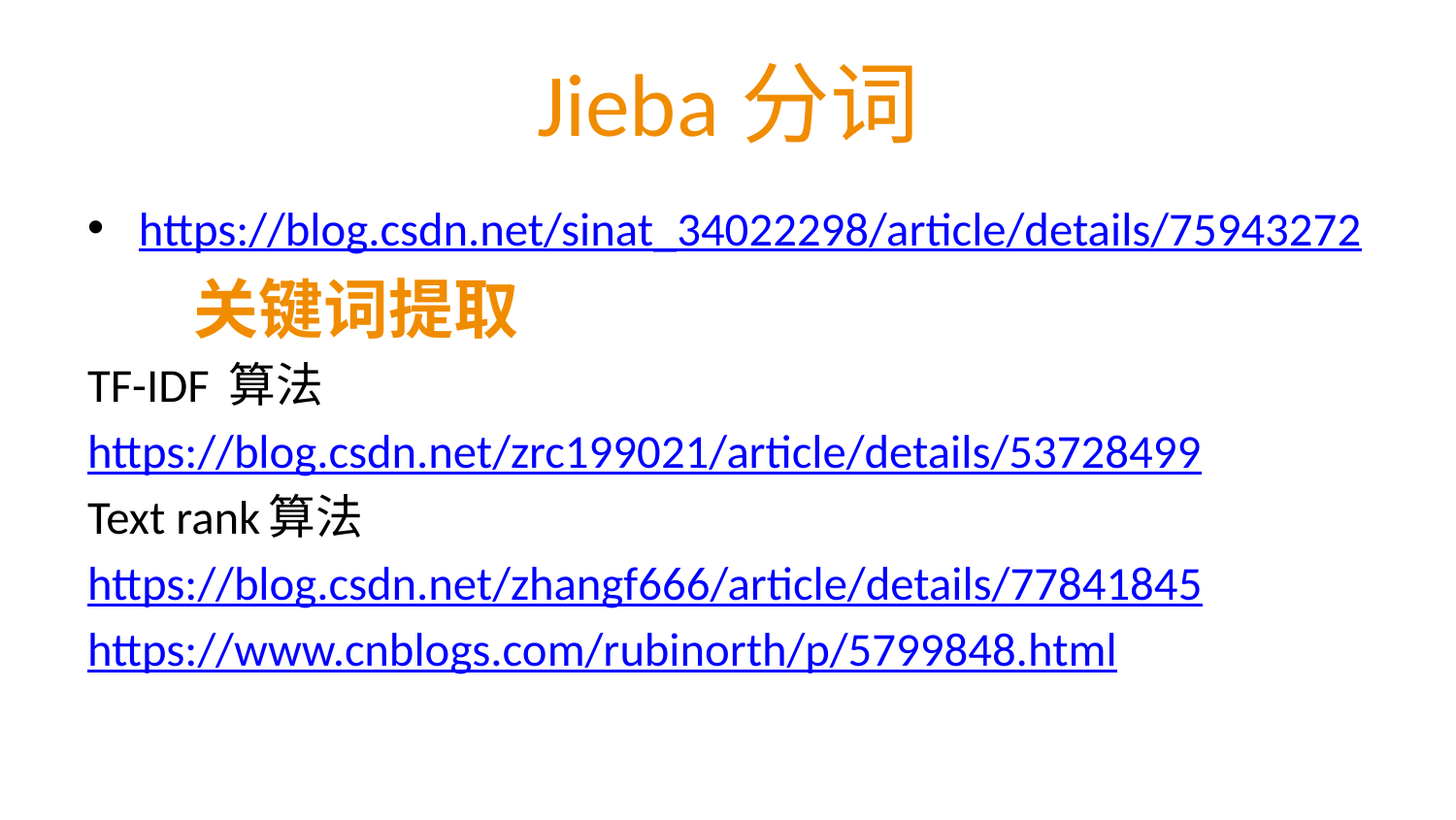

# Jieba分词
https://blog.csdn.net/sinat_34022298/article/details/75943272
			关键词提取
TF-IDF 算法
https://blog.csdn.net/zrc199021/article/details/53728499
Text rank算法
https://blog.csdn.net/zhangf666/article/details/77841845
https://www.cnblogs.com/rubinorth/p/5799848.html